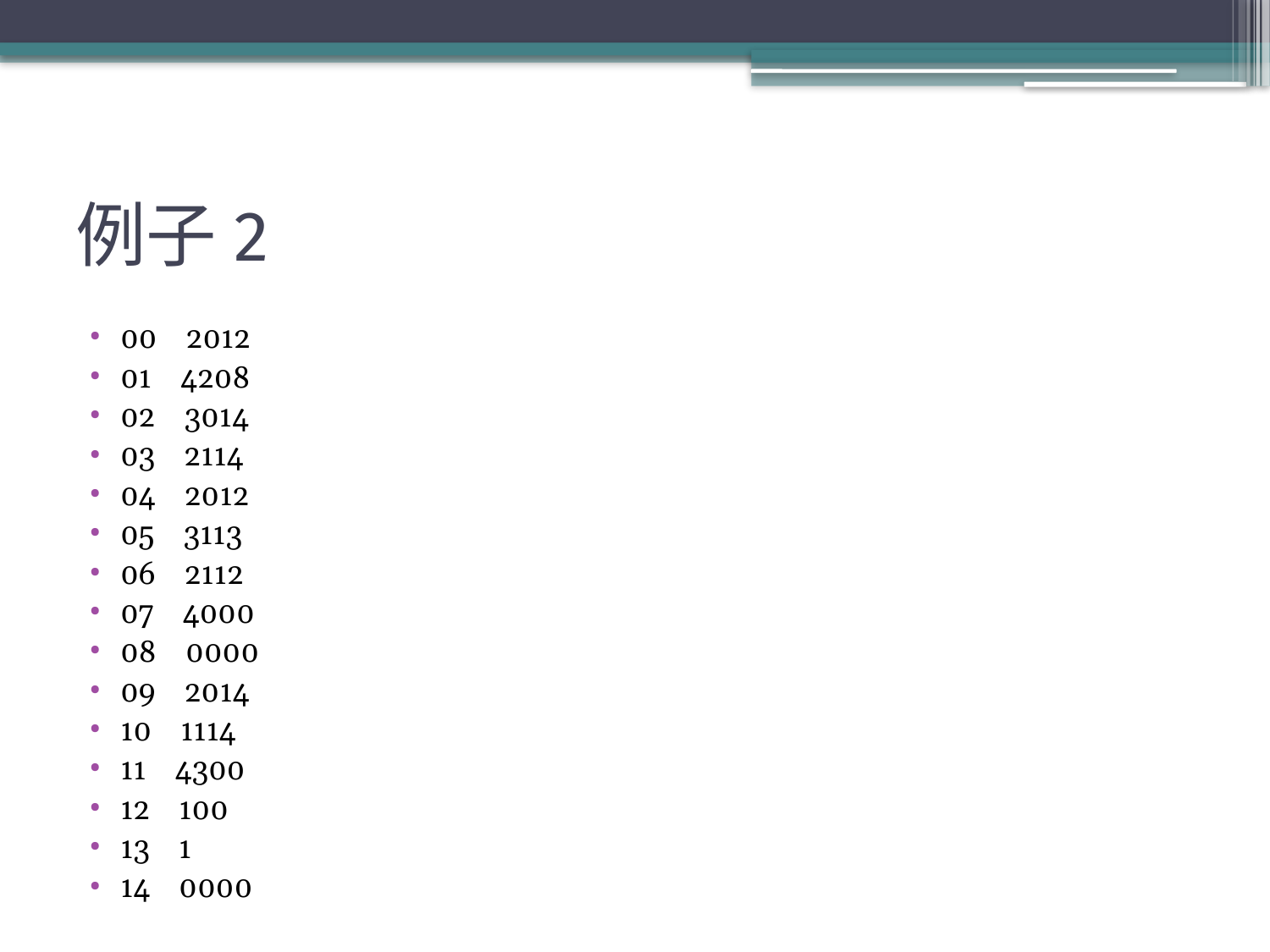

# 例子2
00    2012
01    4208
02    3014
03    2114
04    2012
05    3113
06    2112
07    4000
08    0000
09    2014
10    1114
11    4300
12    100
13    1
14    0000